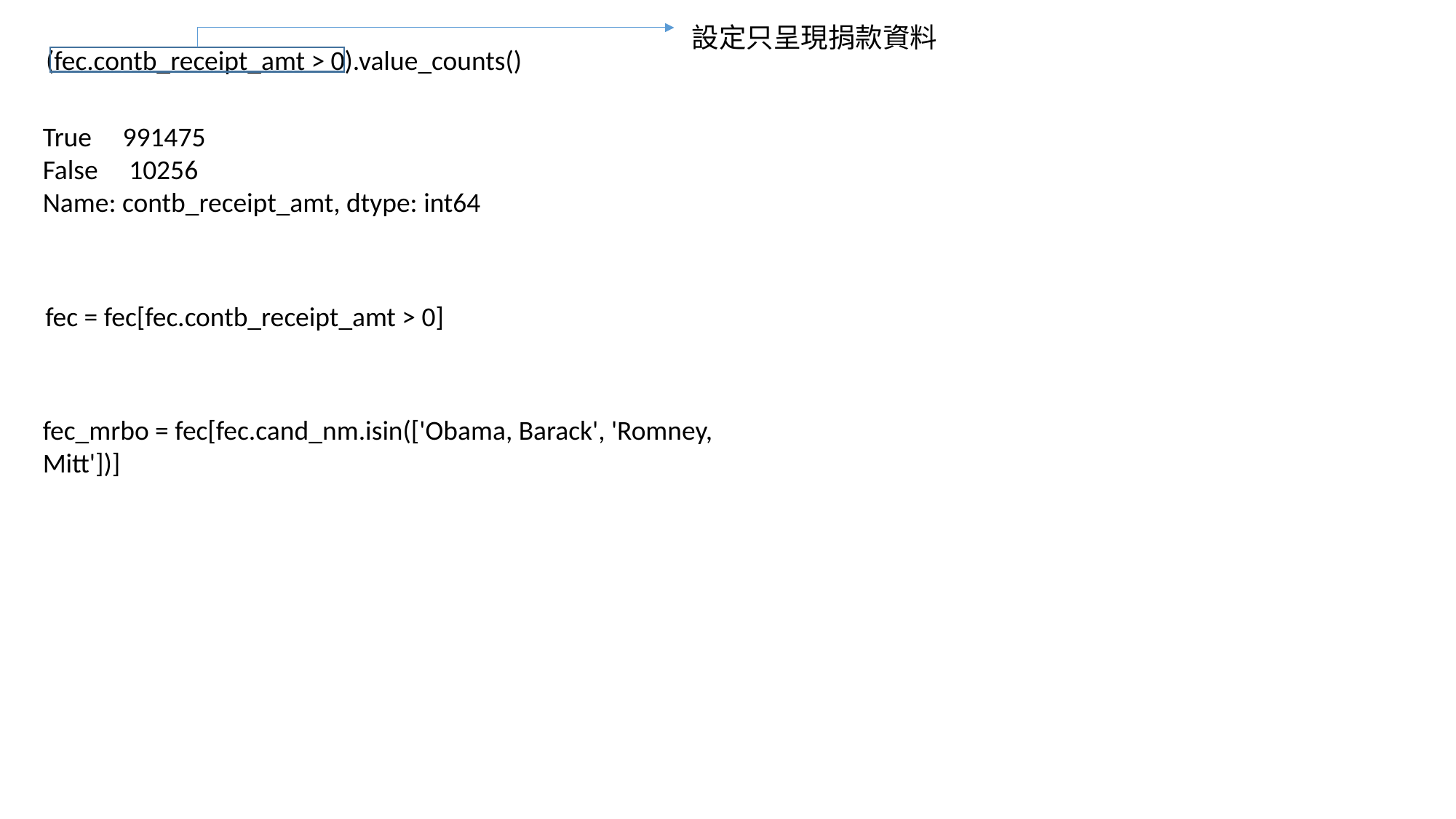

設定只呈現捐款資料
(fec.contb_receipt_amt > 0).value_counts()

True     991475
False     10256
Name: contb_receipt_amt, dtype: int64
fec = fec[fec.contb_receipt_amt > 0]
fec_mrbo = fec[fec.cand_nm.isin(['Obama, Barack', 'Romney, Mitt'])]